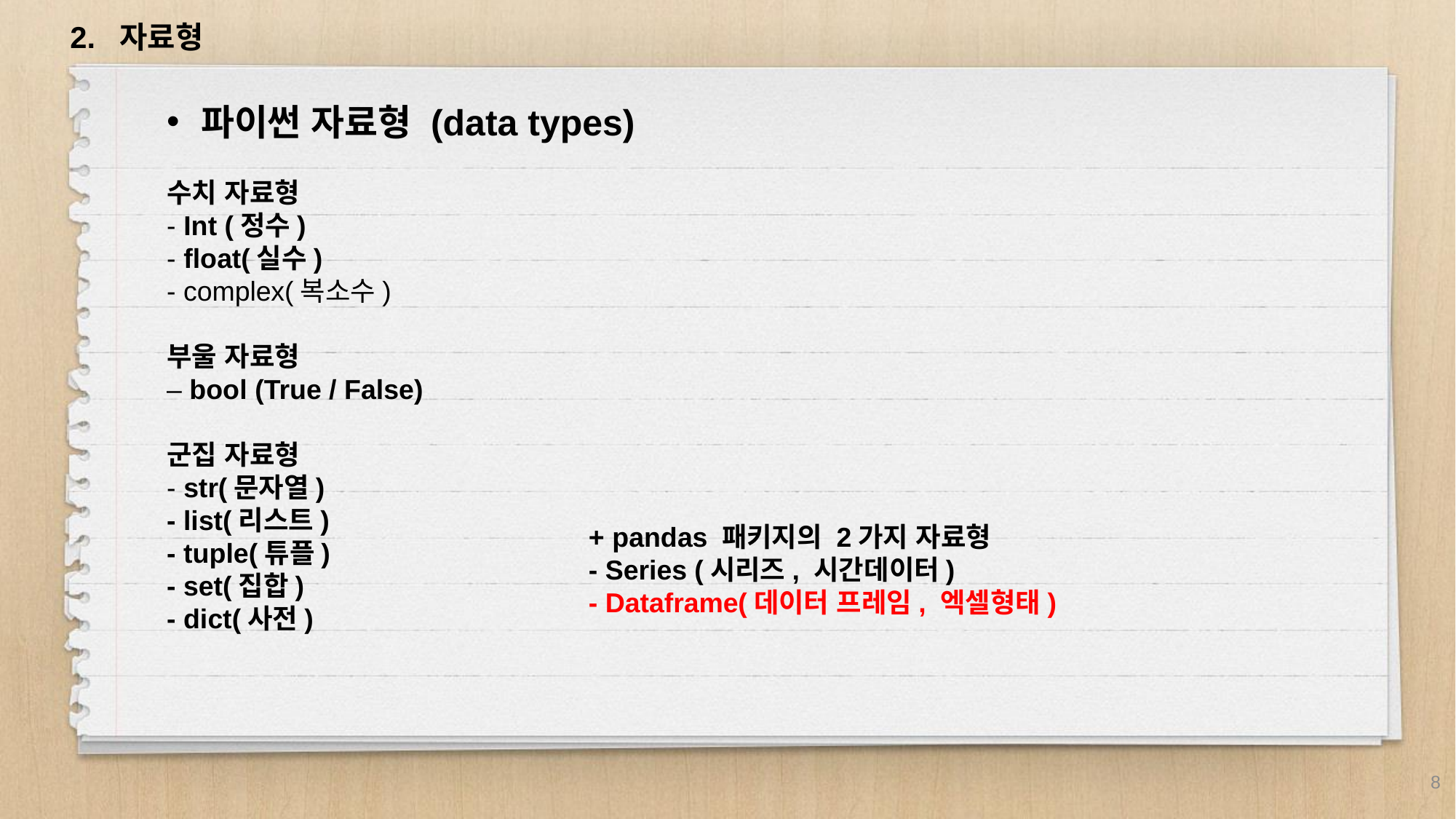

2.  자료형
파이썬 자료형 (data types)

수치 자료형
- Int (정수)
- float(실수)
- complex(복소수)

부울 자료형
– bool (True / False)

군집 자료형
- str(문자열)
- list(리스트)
- tuple(튜플)
- set(집합)
- dict(사전)

+ pandas 패키지의 2가지 자료형
- Series (시리즈, 시간데이터)
- Dataframe(데이터 프레임, 엑셀형태)

8